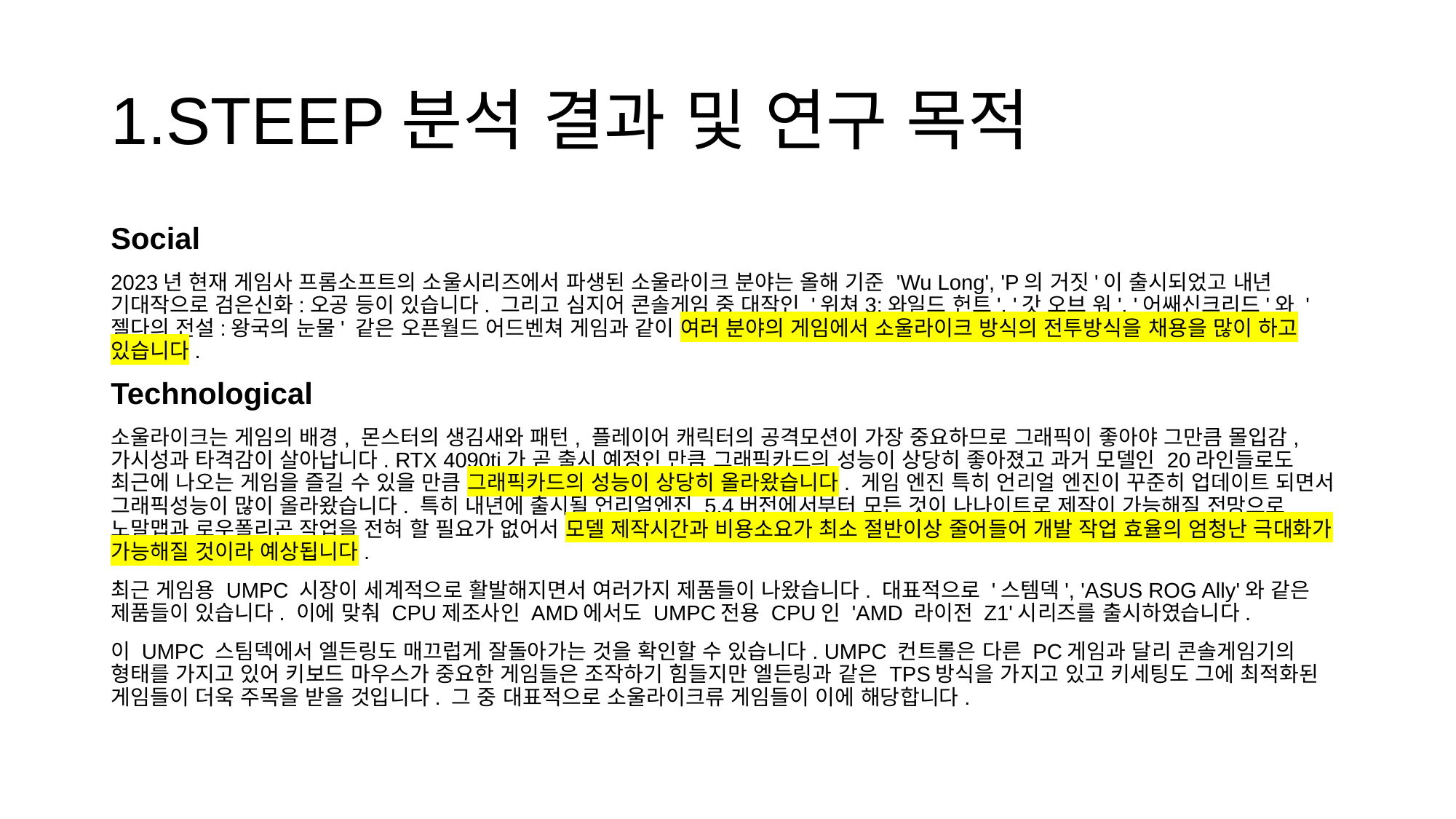

# 1.STEEP분석 결과 및 연구 목적
Social
2023년 현재 게임사 프롬소프트의 소울시리즈에서 파생된 소울라이크 분야는 올해 기준 'Wu Long', 'P의 거짓'이 출시되었고 내년 기대작으로 검은신화:오공 등이 있습니다. 그리고 심지어 콘솔게임 중 대작인 '위쳐3:와일드 헌트', '갓 오브 워', '어쌔신크리드'와 '젤다의 전설:왕국의 눈물' 같은 오픈월드 어드벤쳐 게임과 같이 여러 분야의 게임에서 소울라이크 방식의 전투방식을 채용을 많이 하고 있습니다.
Technological
소울라이크는 게임의 배경, 몬스터의 생김새와 패턴, 플레이어 캐릭터의 공격모션이 가장 중요하므로 그래픽이 좋아야 그만큼 몰입감, 가시성과 타격감이 살아납니다. RTX 4090ti가 곧 출시 예정인 만큼 그래픽카드의 성능이 상당히 좋아졌고 과거 모델인 20라인들로도 최근에 나오는 게임을 즐길 수 있을 만큼 그래픽카드의 성능이 상당히 올라왔습니다. 게임 엔진 특히 언리얼 엔진이 꾸준히 업데이트 되면서 그래픽성능이 많이 올라왔습니다. 특히 내년에 출시될 언리얼엔진 5.4버전에서부터 모든 것이 나나이트로 제작이 가능해질 전망으로 노말맵과 로우폴리곤 작업을 전혀 할 필요가 없어서 모델 제작시간과 비용소요가 최소 절반이상 줄어들어 개발 작업 효율의 엄청난 극대화가 가능해질 것이라 예상됩니다.
최근 게임용 UMPC 시장이 세계적으로 활발해지면서 여러가지 제품들이 나왔습니다. 대표적으로 '스템덱', 'ASUS ROG Ally'와 같은 제품들이 있습니다. 이에 맞춰 CPU제조사인 AMD에서도 UMPC전용 CPU인 'AMD 라이전 Z1'시리즈를 출시하였습니다.
이 UMPC 스팀덱에서 엘든링도 매끄럽게 잘돌아가는 것을 확인할 수 있습니다. UMPC 컨트롤은 다른 PC게임과 달리 콘솔게임기의 형태를 가지고 있어 키보드 마우스가 중요한 게임들은 조작하기 힘들지만 엘든링과 같은 TPS방식을 가지고 있고 키세팅도 그에 최적화된 게임들이 더욱 주목을 받을 것입니다. 그 중 대표적으로 소울라이크류 게임들이 이에 해당합니다.